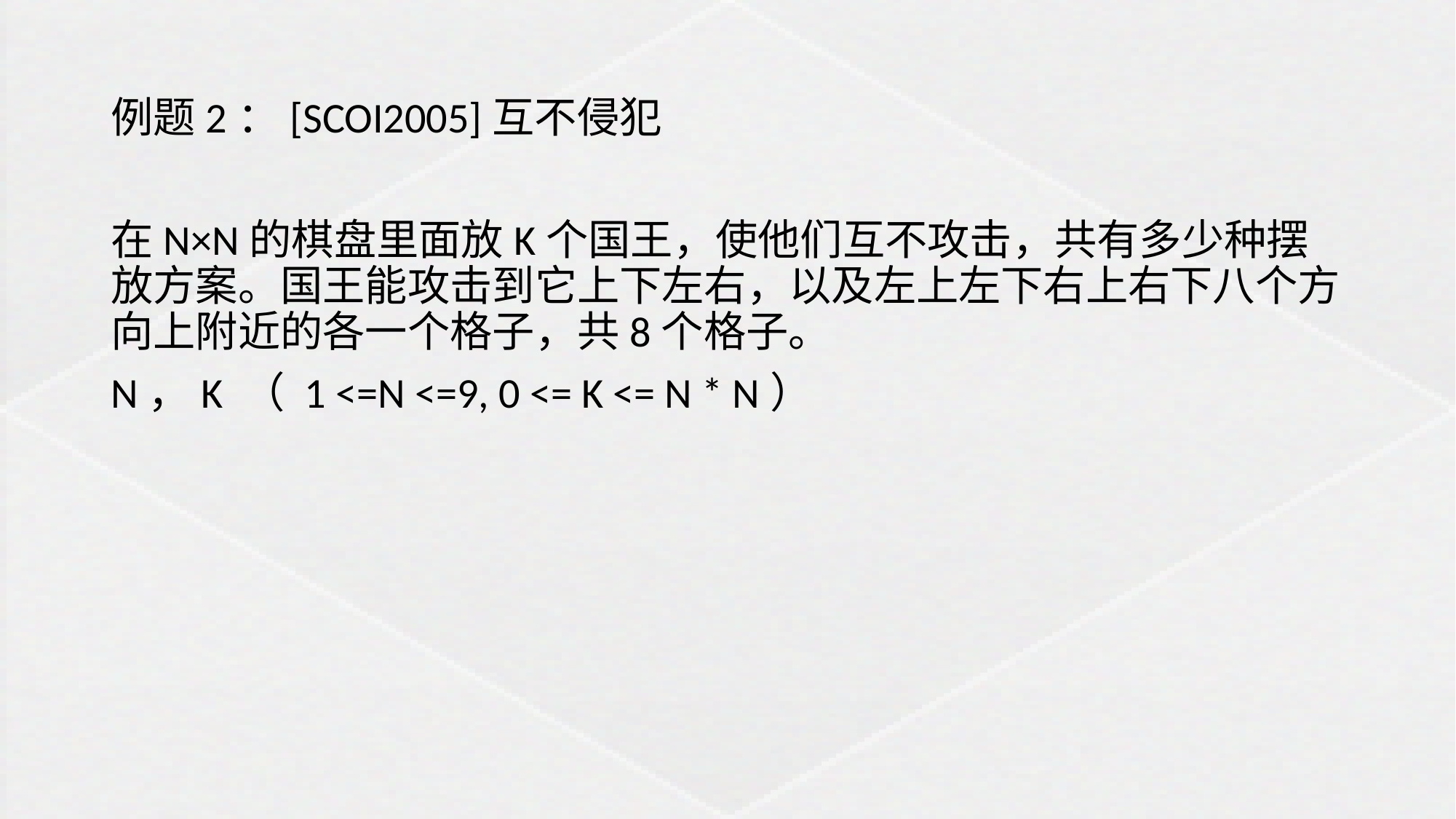

例题2：[SCOI2005]互不侵犯

在N×N的棋盘里面放K个国王，使他们互不攻击，共有多少种摆放方案。国王能攻击到它上下左右，以及左上左下右上右下八个方向上附近的各一个格子，共8个格子。
N，K （ 1 <=N <=9, 0 <= K <= N * N）